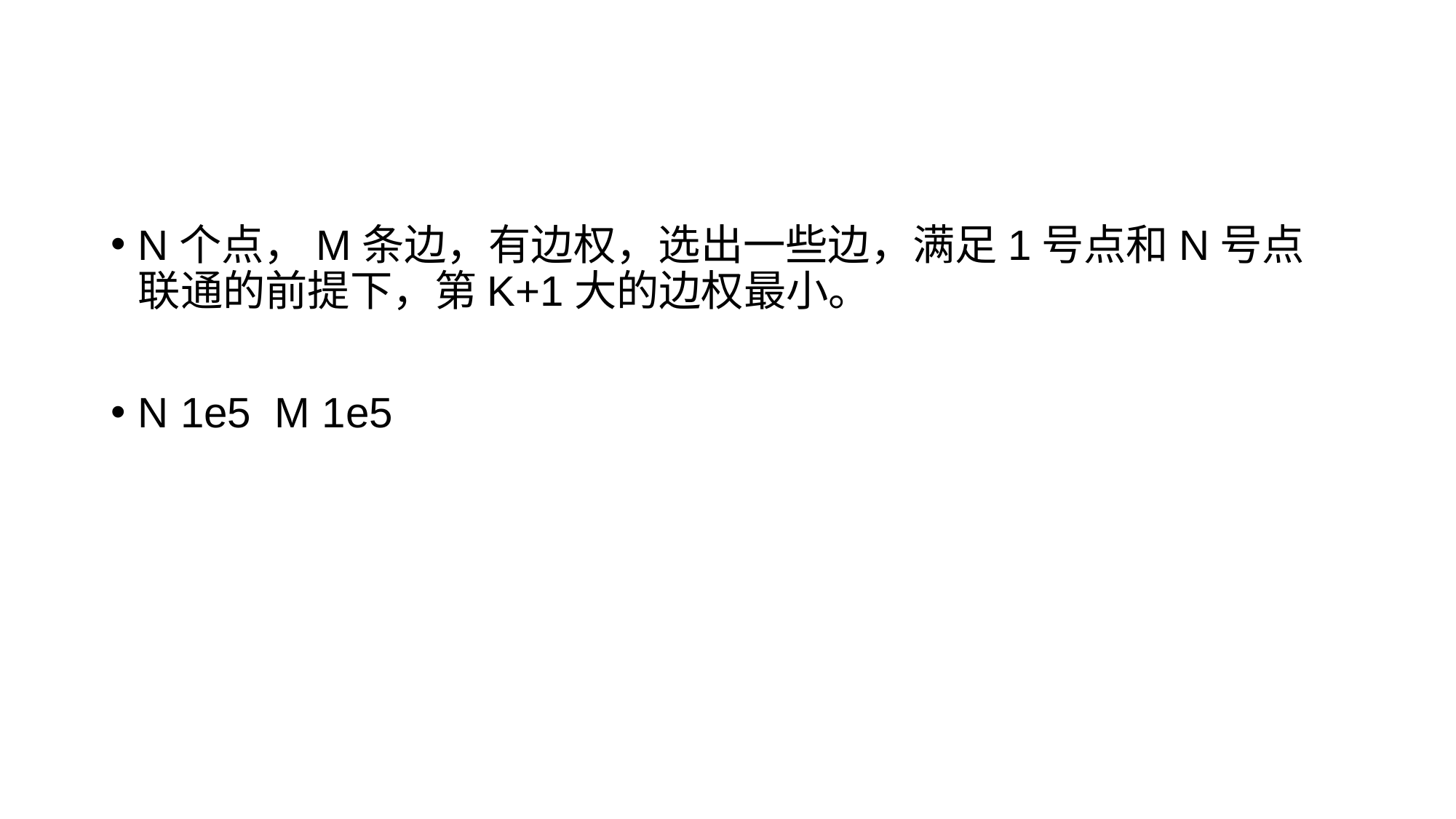

N个点，M条边，有边权，选出一些边，满足1号点和N号点联通的前提下，第K+1大的边权最小。

N 1e5  M 1e5